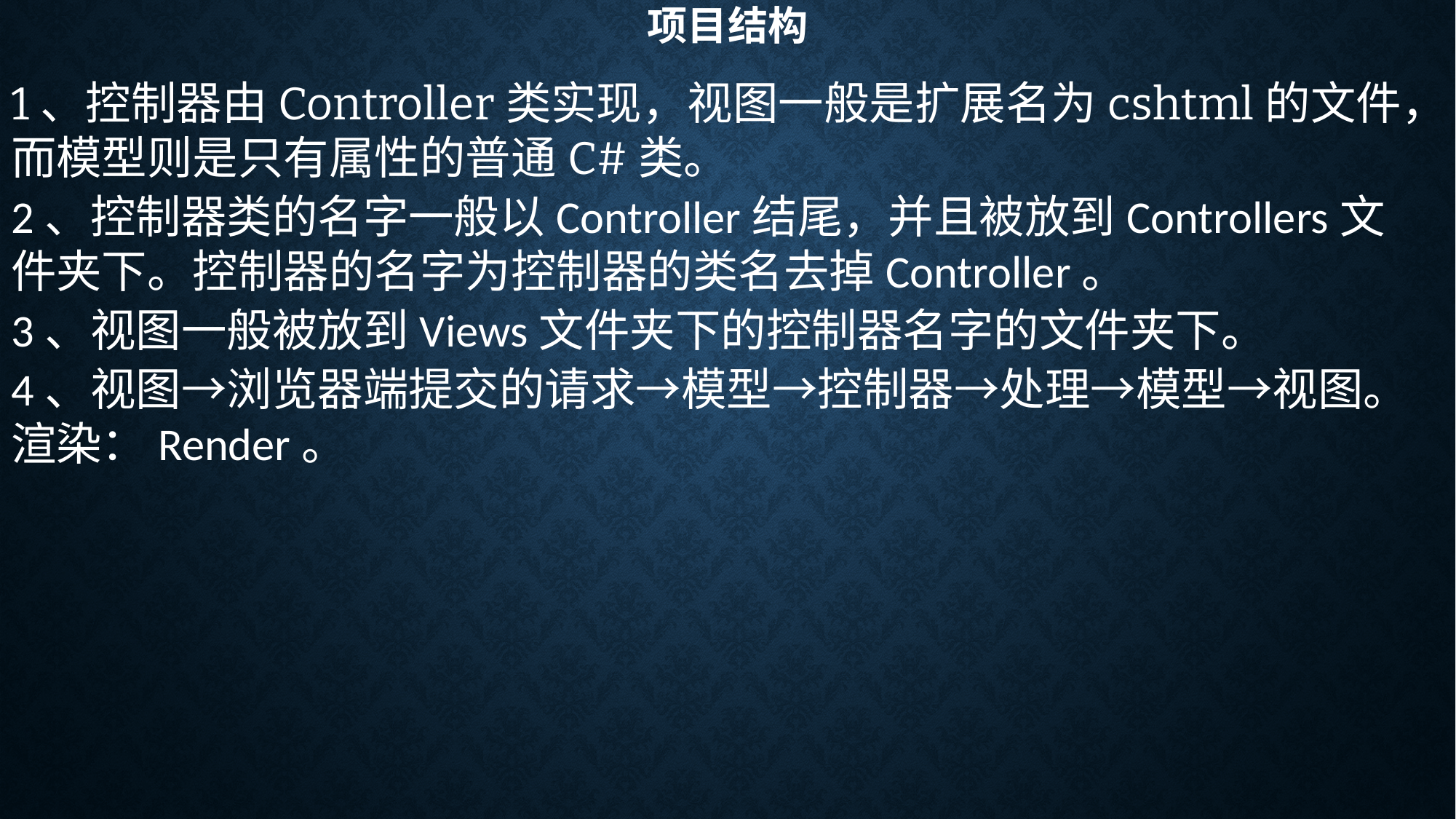

# 项目结构
1、控制器由Controller类实现，视图一般是扩展名为cshtml的文件，而模型则是只有属性的普通C#类。
2、控制器类的名字一般以Controller结尾，并且被放到Controllers文件夹下。控制器的名字为控制器的类名去掉Controller。
3、视图一般被放到Views文件夹下的控制器名字的文件夹下。
4、视图→浏览器端提交的请求→模型→控制器→处理→模型→视图。渲染：Render。